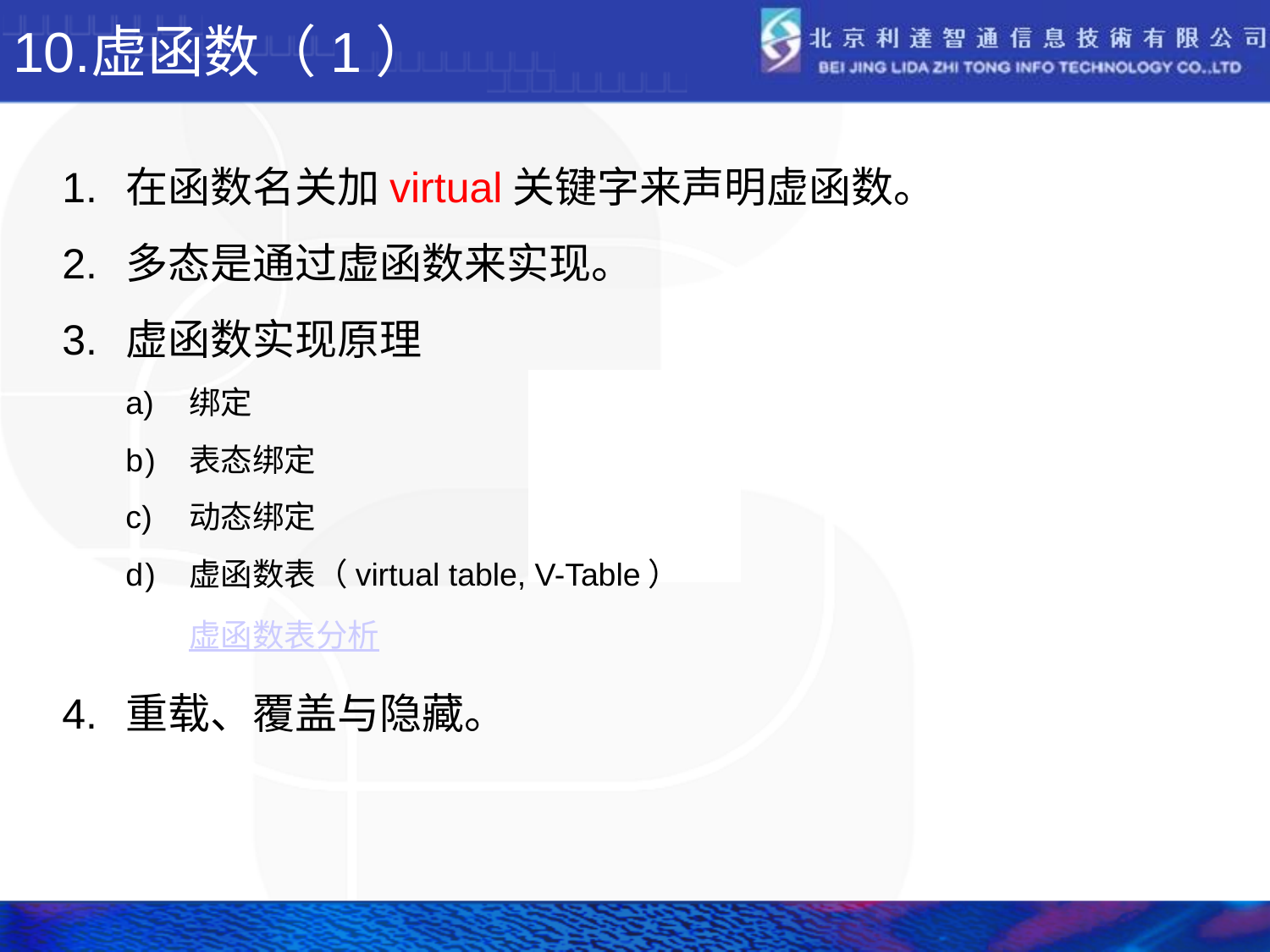

# 虚函数（1）
在函数名关加virtual关键字来声明虚函数。
多态是通过虚函数来实现。
虚函数实现原理
绑定
表态绑定
动态绑定
虚函数表（virtual table, V-Table）
	虚函数表分析
重载、覆盖与隐藏。